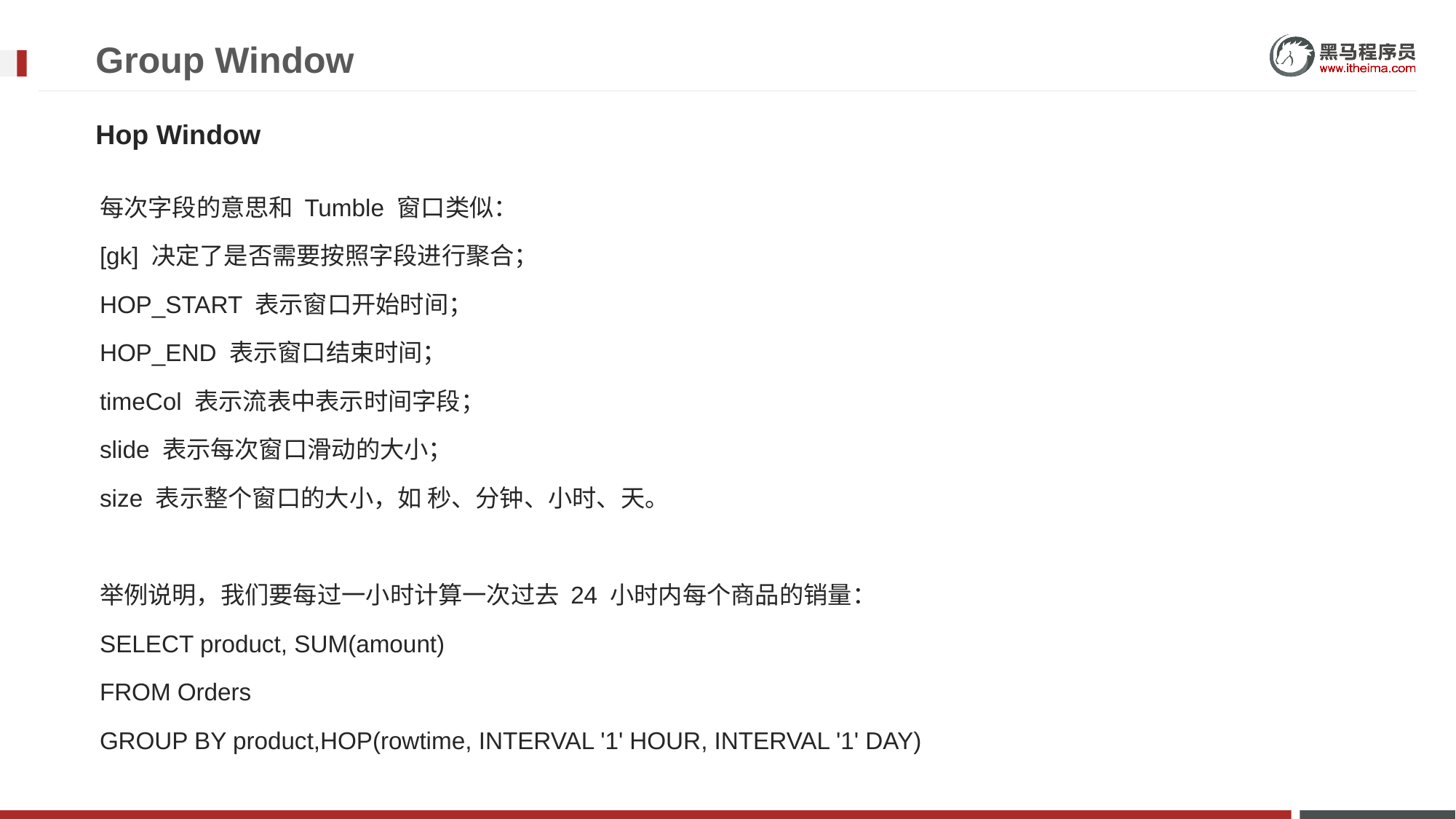

# Group Window
Hop Window
每次字段的意思和 Tumble 窗口类似：
[gk] 决定了是否需要按照字段进行聚合；
HOP_START 表示窗口开始时间；
HOP_END 表示窗口结束时间；
timeCol 表示流表中表示时间字段；
slide 表示每次窗口滑动的大小；
size 表示整个窗口的大小，如 秒、分钟、小时、天。

举例说明，我们要每过一小时计算一次过去 24 小时内每个商品的销量：
SELECT product, SUM(amount)
FROM Orders
GROUP BY product,HOP(rowtime, INTERVAL '1' HOUR, INTERVAL '1' DAY)